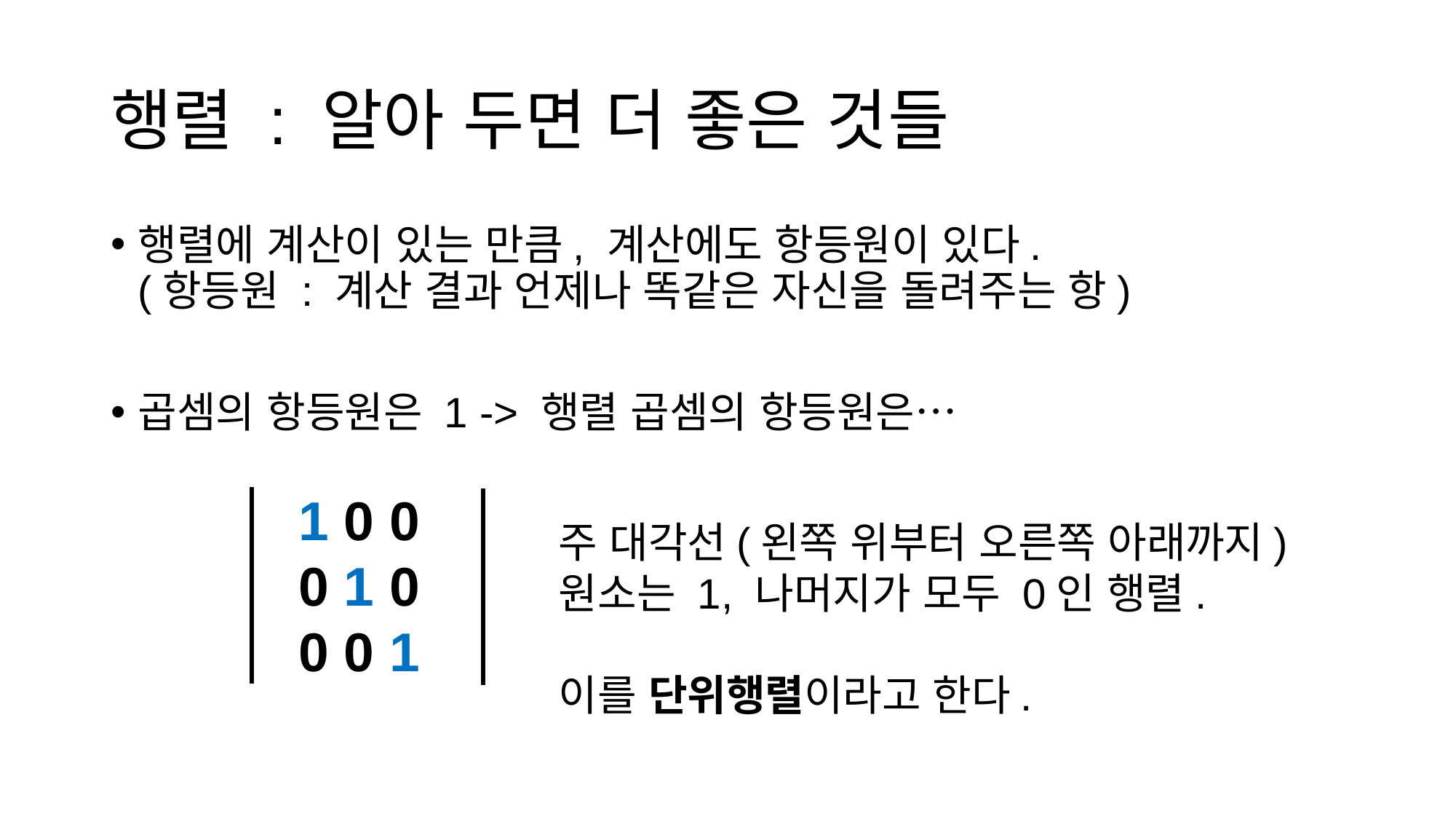

# 행렬 : 알아 두면 더 좋은 것들
행렬에 계산이 있는 만큼, 계산에도 항등원이 있다.
(항등원 : 계산 결과 언제나 똑같은 자신을 돌려주는 항)

곱셈의 항등원은 1 -> 행렬 곱셈의 항등원은…
1 0 0
0 1 0
0 0 1
주 대각선(왼쪽 위부터 오른쪽 아래까지)원소는 1, 나머지가 모두 0인 행렬.

이를 단위행렬이라고 한다.